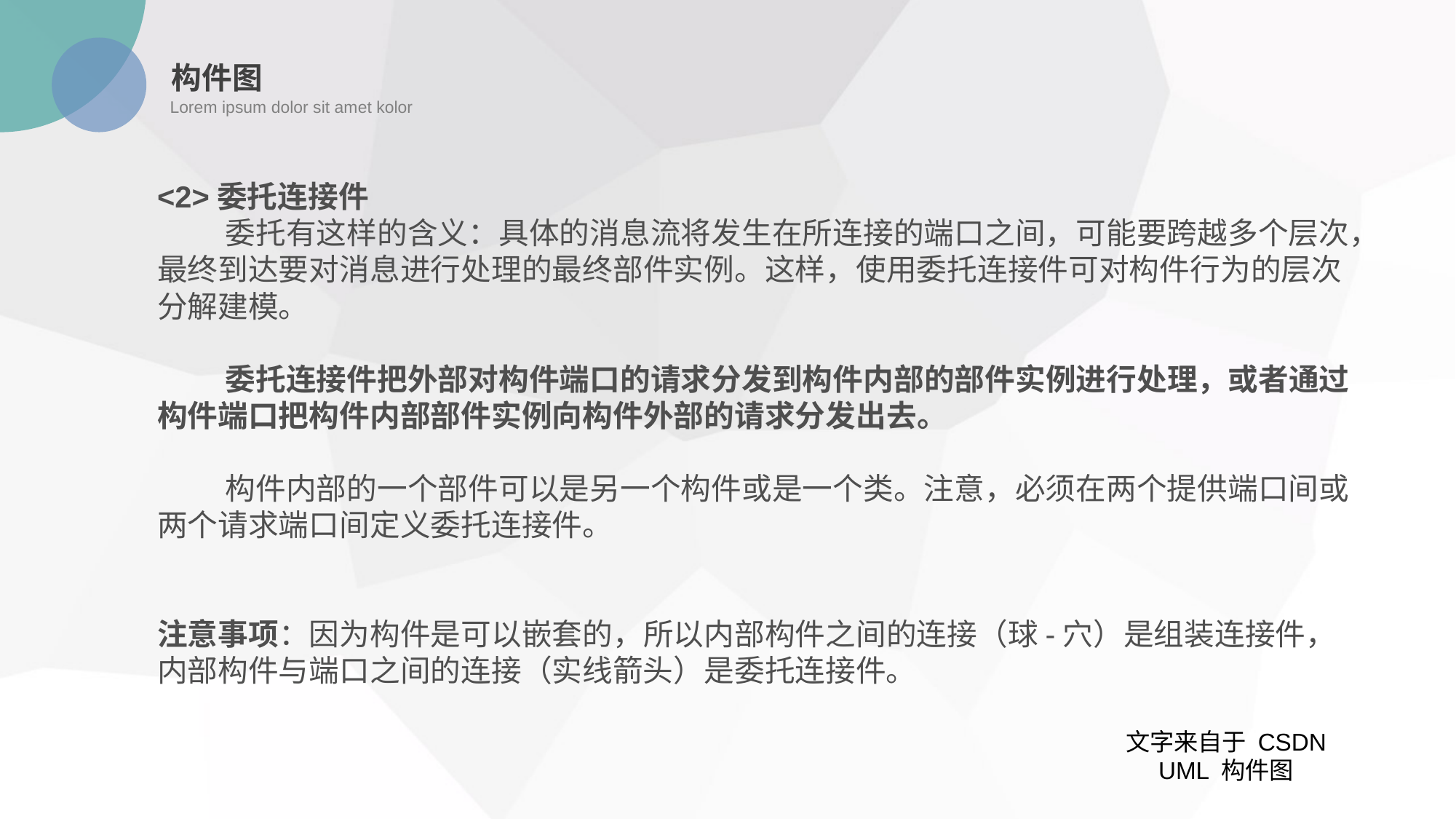

构件图
Lorem ipsum dolor sit amet kolor
<2>委托连接件
  委托有这样的含义：具体的消息流将发生在所连接的端口之间，可能要跨越多个层次，最终到达要对消息进行处理的最终部件实例。这样，使用委托连接件可对构件行为的层次分解建模。

  委托连接件把外部对构件端口的请求分发到构件内部的部件实例进行处理，或者通过构件端口把构件内部部件实例向构件外部的请求分发出去。

  构件内部的一个部件可以是另一个构件或是一个类。注意，必须在两个提供端口间或两个请求端口间定义委托连接件。

注意事项：因为构件是可以嵌套的，所以内部构件之间的连接（球-穴）是组装连接件，内部构件与端口之间的连接（实线箭头）是委托连接件。
文字来自于 CSDN
UML 构件图